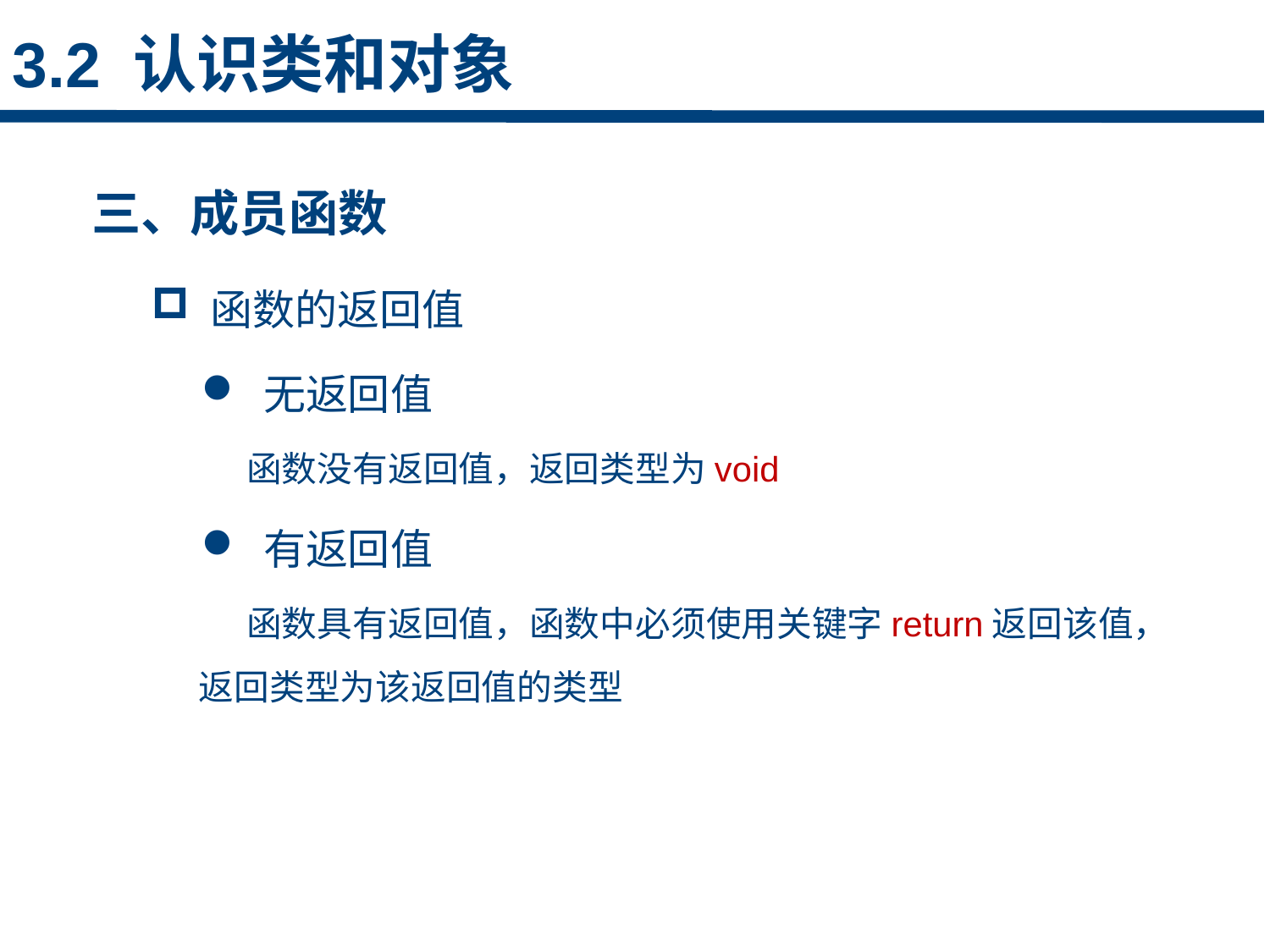

3.2 认识类和对象
三、成员函数
 函数的返回值
 无返回值
     函数没有返回值，返回类型为void
 有返回值
     函数具有返回值，函数中必须使用关键字return返回该值，返回类型为该返回值的类型

点击添加文本
点击添加文本
点击添加文本
点击添加文本